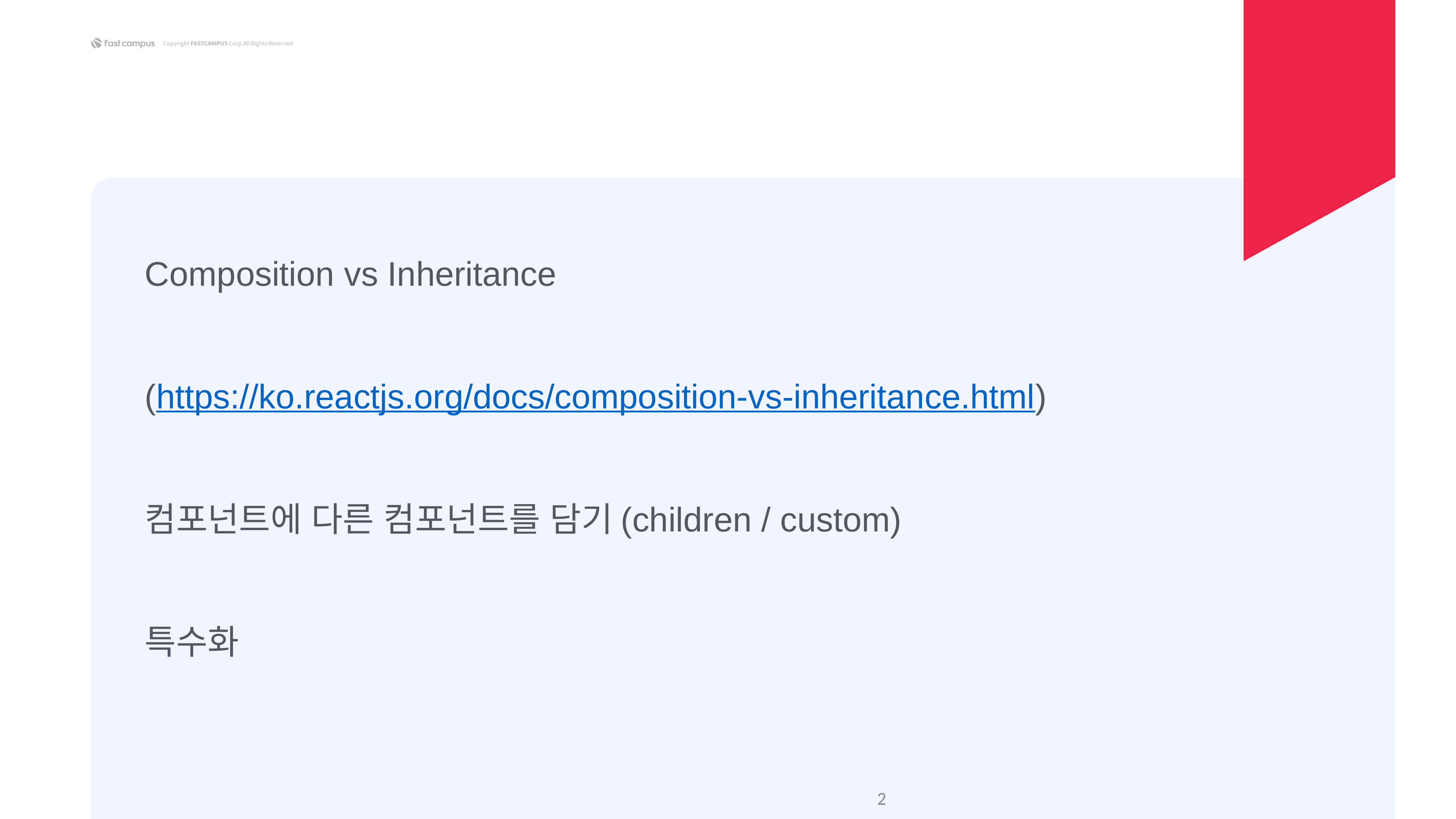

Composition vs Inheritance

(https://ko.reactjs.org/docs/composition-vs-inheritance.html)

컴포넌트에 다른 컴포넌트를 담기(children / custom)

특수화
2